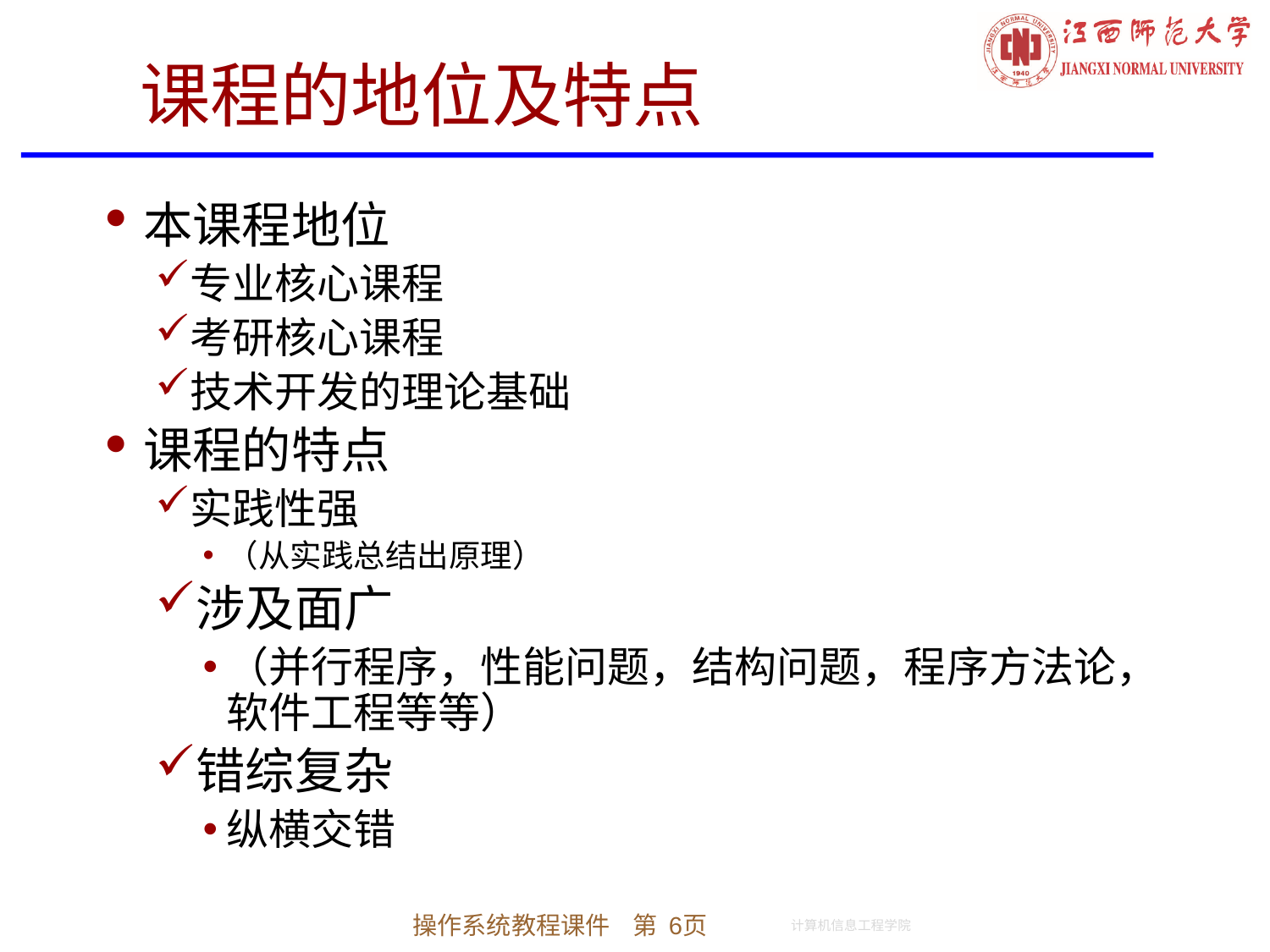

# 课程的地位及特点
本课程地位
专业核心课程
考研核心课程
技术开发的理论基础
课程的特点
实践性强
（从实践总结出原理）
涉及面广
（并行程序，性能问题，结构问题，程序方法论，软件工程等等）
错综复杂
纵横交错
操作系统教程课件    第 6页